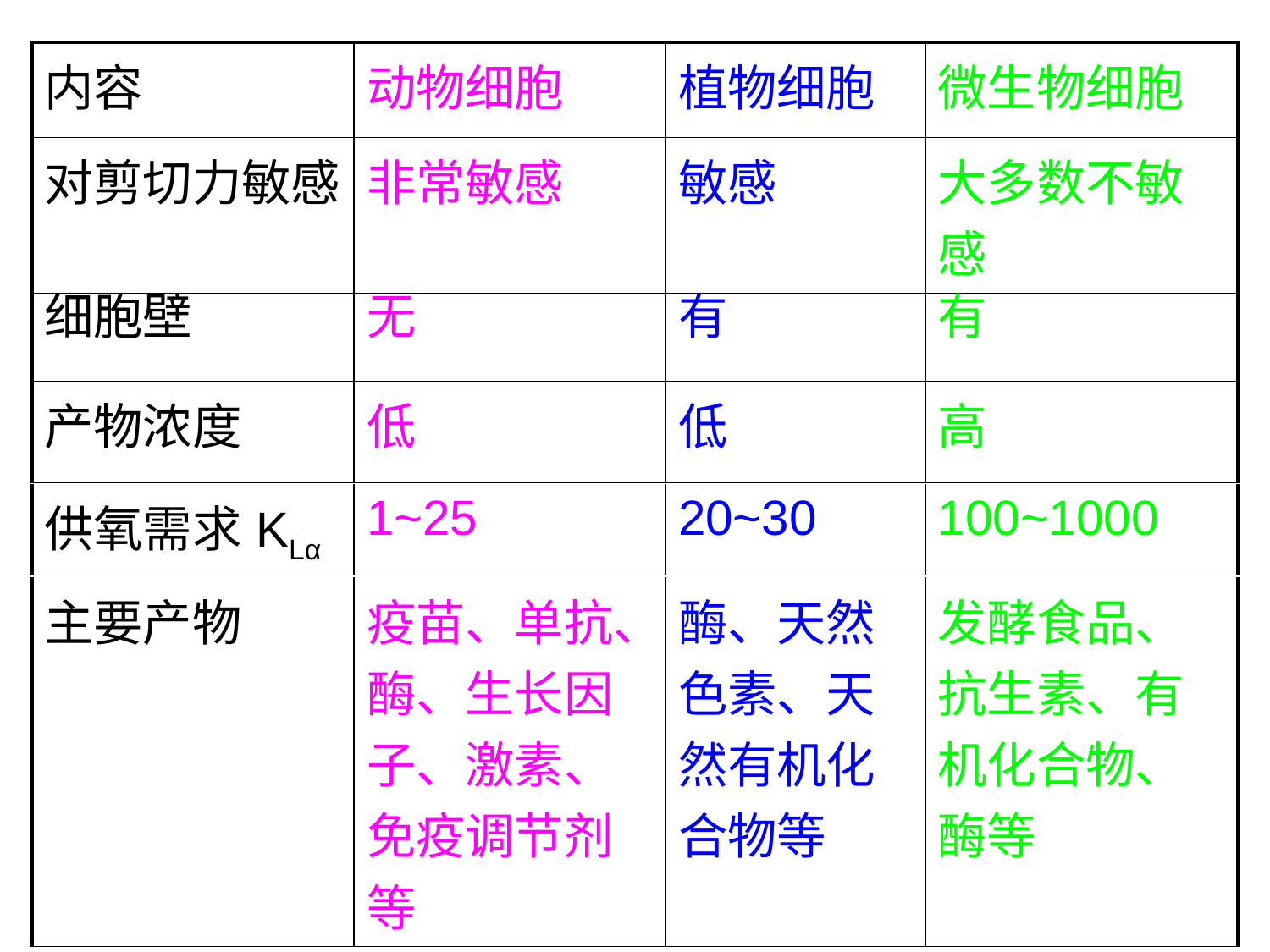

| 内容 | 动物细胞 | 植物细胞 | 微生物细胞 |
| --- | --- | --- | --- |
| 对剪切力敏感 | 非常敏感 | 敏感 | 大多数不敏感 |
| --- | --- | --- | --- |
| 细胞壁 | 无 | 有 | 有 |
| --- | --- | --- | --- |
| 产物浓度 | 低 | 低 | 高 |
| --- | --- | --- | --- |
| 供氧需求KLα | 1~25 | 20~30 | 100~1000 |
| --- | --- | --- | --- |
| 主要产物 | 疫苗、单抗、酶、生长因子、激素、免疫调节剂等 | 酶、天然色素、天然有机化合物等 | 发酵食品、抗生素、有机化合物、酶等 |
| --- | --- | --- | --- |